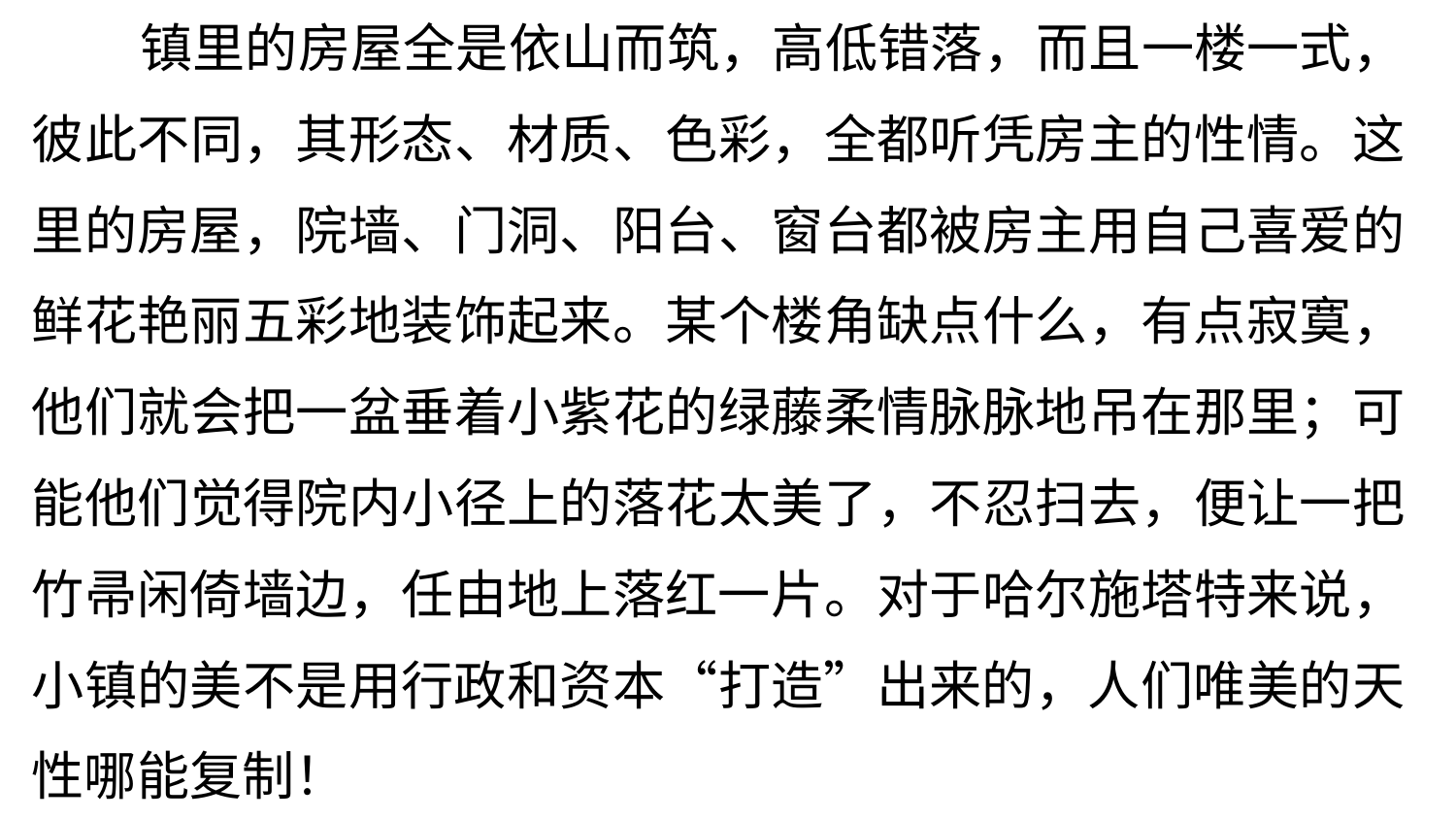

镇里的房屋全是依山而筑，高低错落，而且一楼一式，彼此不同，其形态、材质、色彩，全都听凭房主的性情。这里的房屋，院墙、门洞、阳台、窗台都被房主用自己喜爱的鲜花艳丽五彩地装饰起来。某个楼角缺点什么，有点寂寞，他们就会把一盆垂着小紫花的绿藤柔情脉脉地吊在那里；可能他们觉得院内小径上的落花太美了，不忍扫去，便让一把竹帚闲倚墙边，任由地上落红一片。对于哈尔施塔特来说，小镇的美不是用行政和资本“打造”出来的，人们唯美的天性哪能复制！